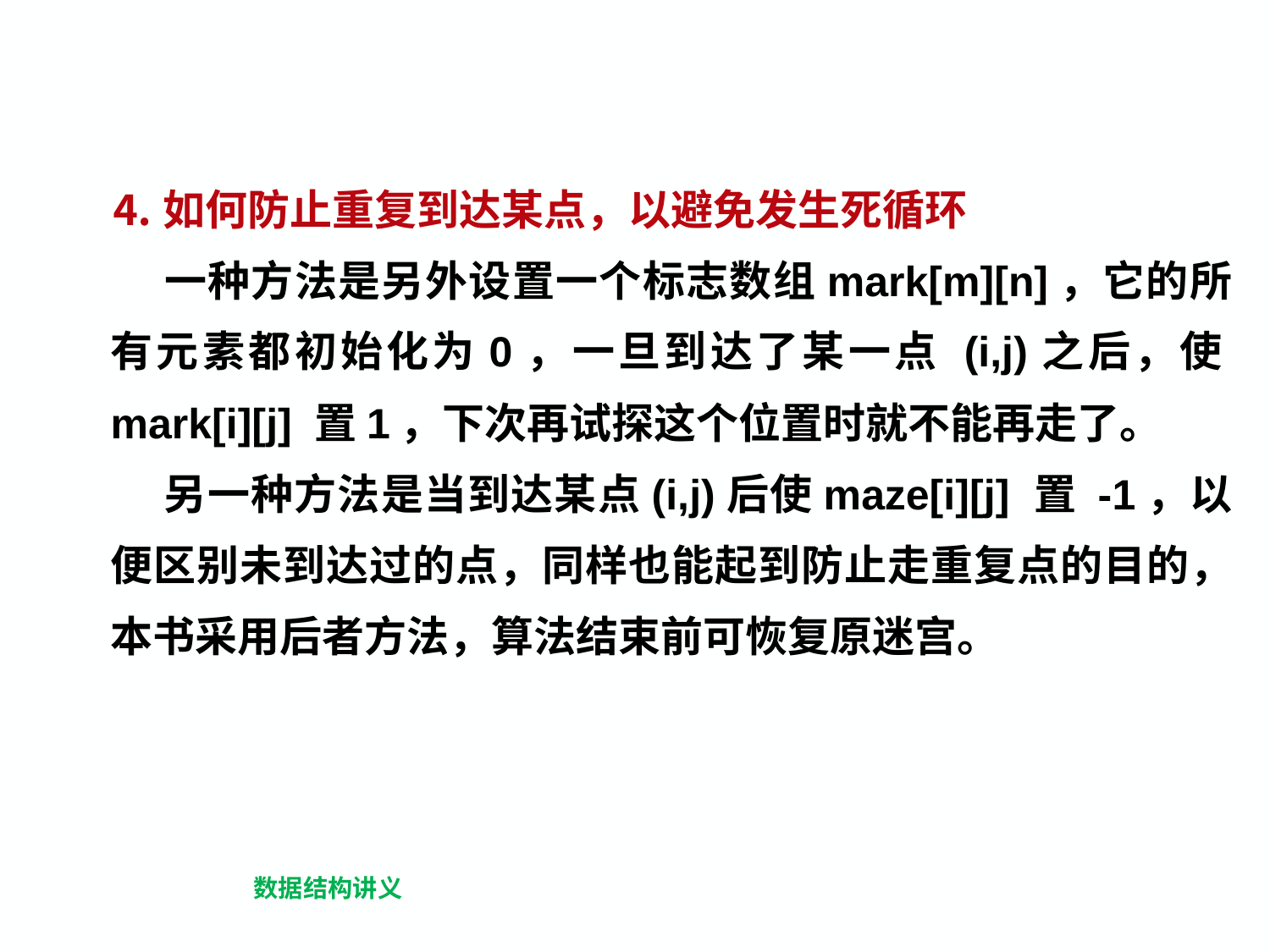

⒋如何防止重复到达某点，以避免发生死循环
    一种方法是另外设置一个标志数组mark[m][n]，它的所有元素都初始化为0，一旦到达了某一点 (i,j)之后，使mark[i][j] 置1，下次再试探这个位置时就不能再走了。
    另一种方法是当到达某点(i,j)后使maze[i][j] 置 -1，以便区别未到达过的点，同样也能起到防止走重复点的目的，本书采用后者方法，算法结束前可恢复原迷宫。
数据结构讲义